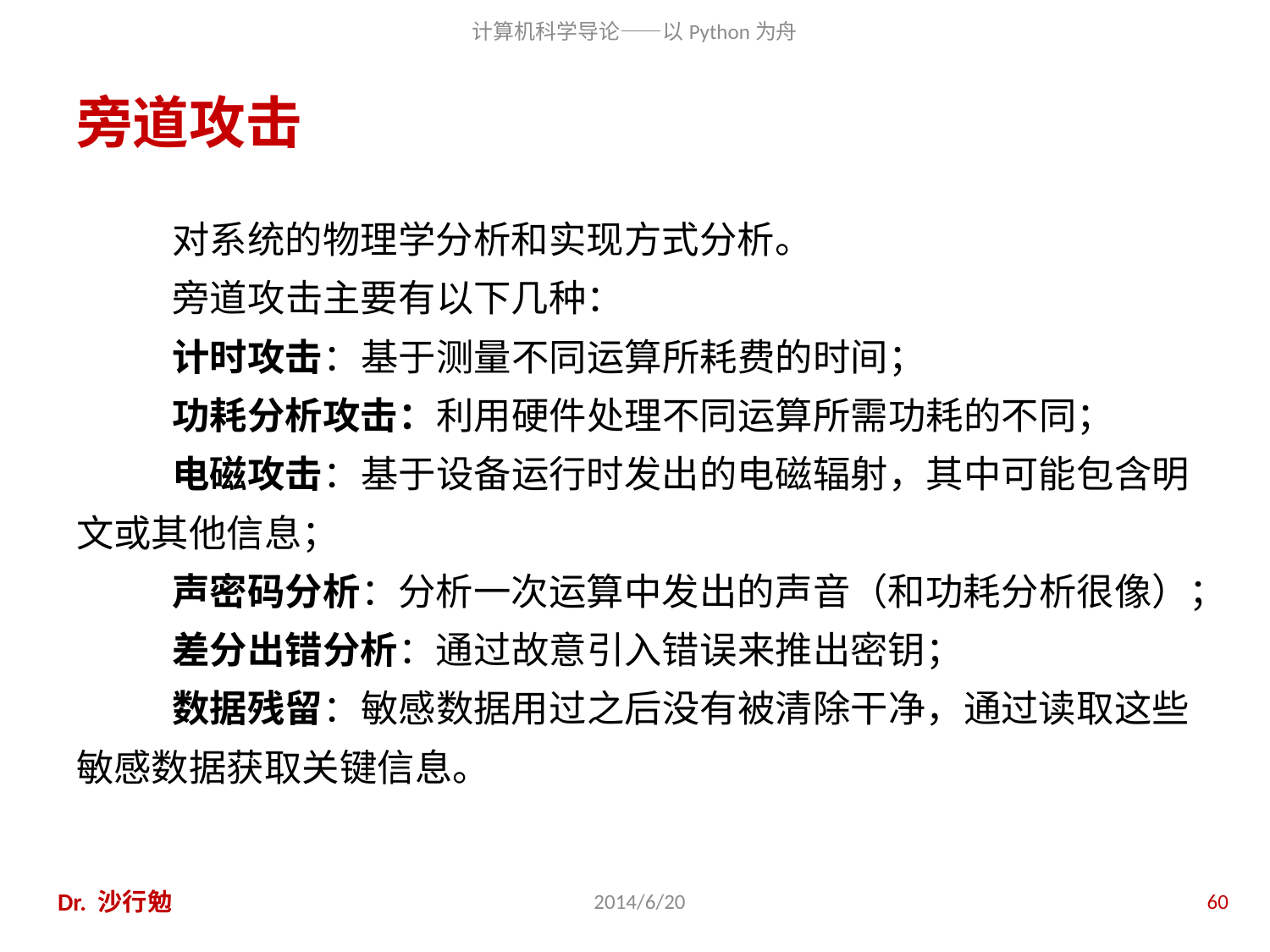

# 旁道攻击
对系统的物理学分析和实现方式分析。
旁道攻击主要有以下几种：
计时攻击：基于测量不同运算所耗费的时间；
功耗分析攻击：利用硬件处理不同运算所需功耗的不同；
电磁攻击：基于设备运行时发出的电磁辐射，其中可能包含明文或其他信息；
声密码分析：分析一次运算中发出的声音（和功耗分析很像）；
差分出错分析：通过故意引入错误来推出密钥；
数据残留：敏感数据用过之后没有被清除干净，通过读取这些敏感数据获取关键信息。
Dr. 沙行勉
2014/6/20
60